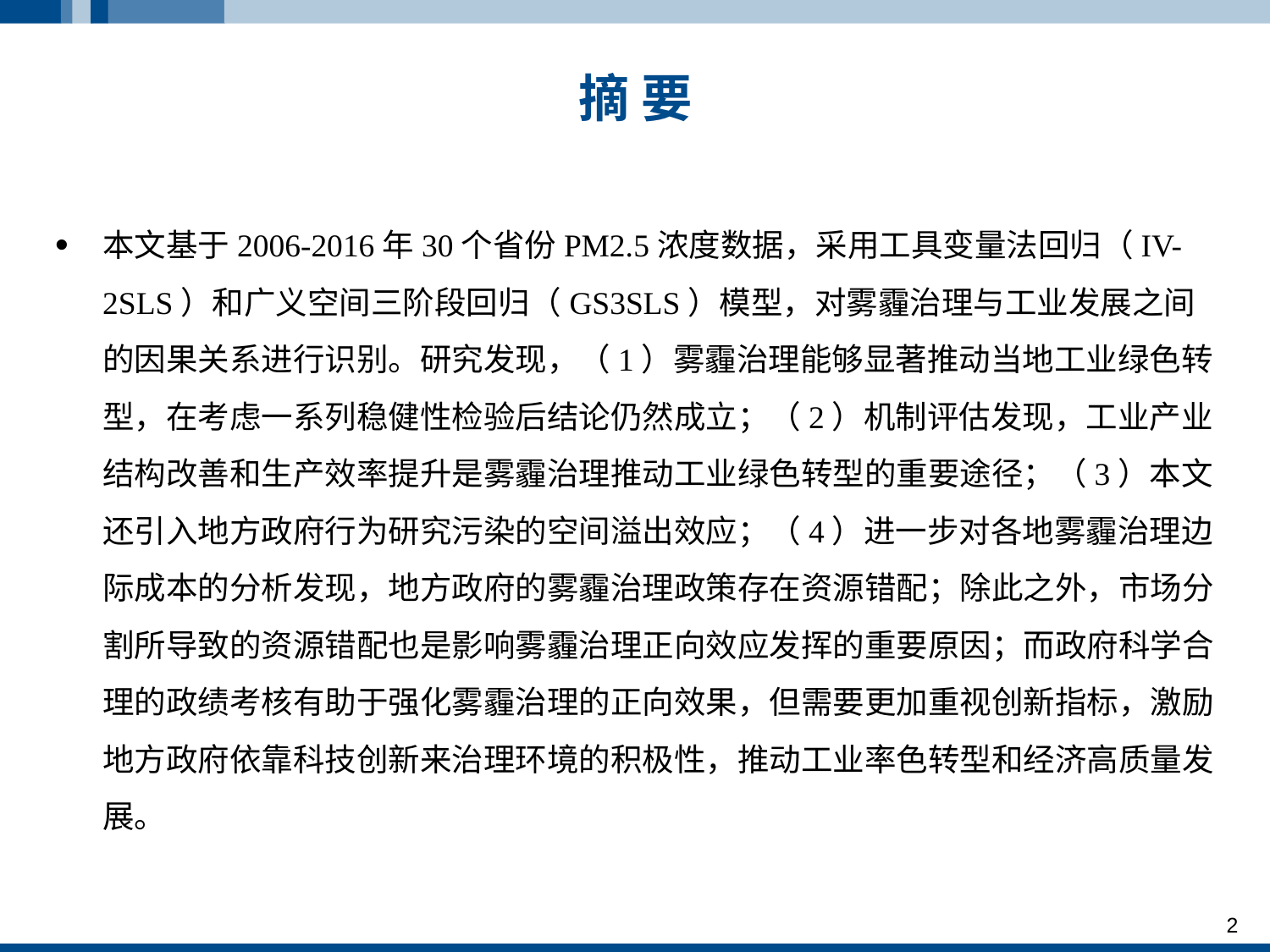

# 摘 要
本文基于2006-2016年30个省份PM2.5浓度数据，采用工具变量法回归（IV-2SLS）和广义空间三阶段回归（GS3SLS）模型，对雾霾治理与工业发展之间的因果关系进行识别。研究发现，（1）雾霾治理能够显著推动当地工业绿色转型，在考虑一系列稳健性检验后结论仍然成立；（2）机制评估发现，工业产业结构改善和生产效率提升是雾霾治理推动工业绿色转型的重要途径；（3）本文还引入地方政府行为研究污染的空间溢出效应；（4）进一步对各地雾霾治理边际成本的分析发现，地方政府的雾霾治理政策存在资源错配；除此之外，市场分割所导致的资源错配也是影响雾霾治理正向效应发挥的重要原因；而政府科学合理的政绩考核有助于强化雾霾治理的正向效果，但需要更加重视创新指标，激励地方政府依靠科技创新来治理环境的积极性，推动工业率色转型和经济高质量发展。
2